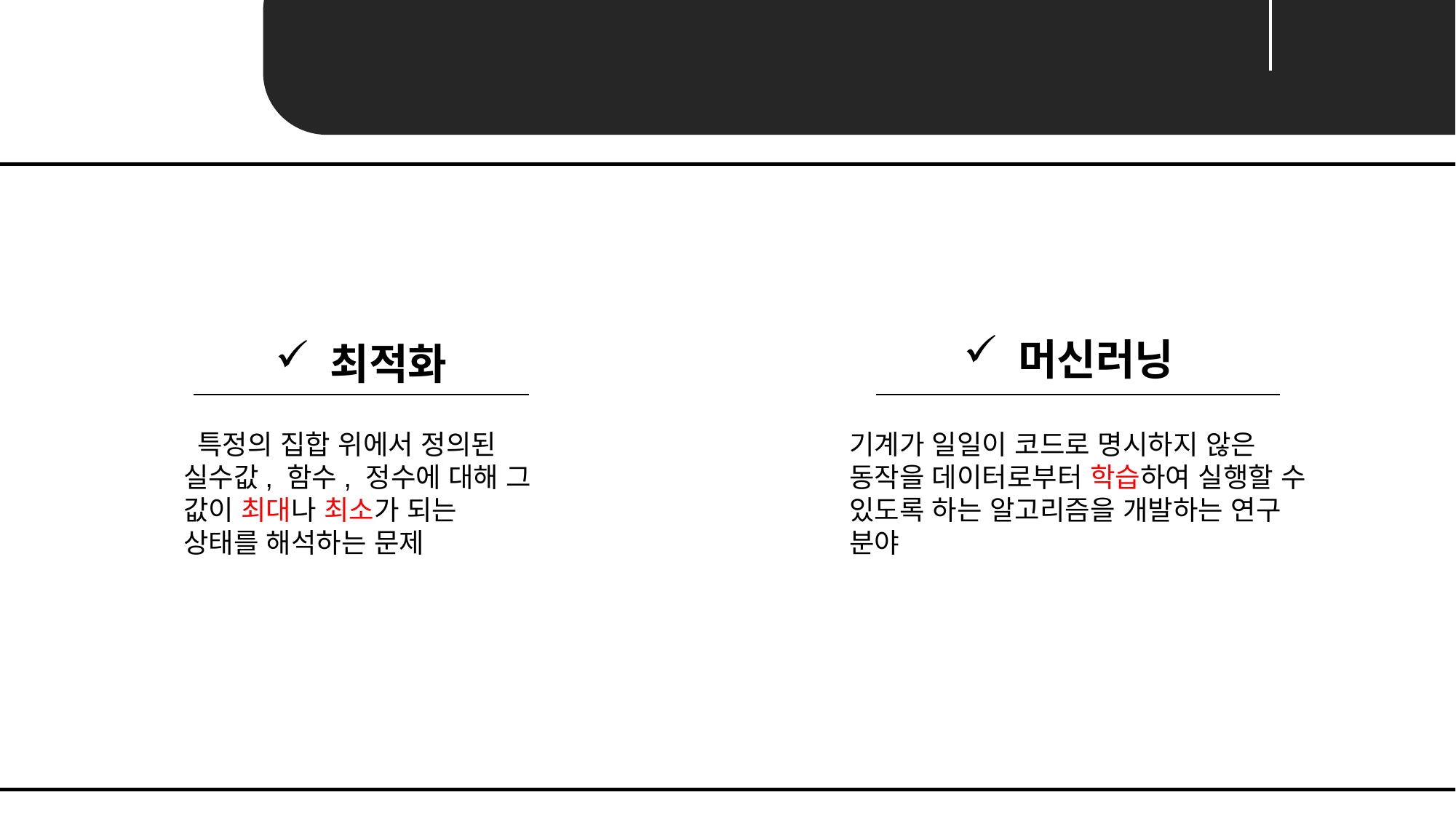

Unit  01 ㅣ최적화 & 머신러닝
머신러닝
최적화
 특정의 집합 위에서 정의된 실수값, 함수, 정수에 대해 그 값이 최대나 최소가 되는 상태를 해석하는 문제

기계가 일일이 코드로 명시하지 않은 동작을 데이터로부터 학습하여 실행할 수 있도록 하는 알고리즘을 개발하는 연구 분야